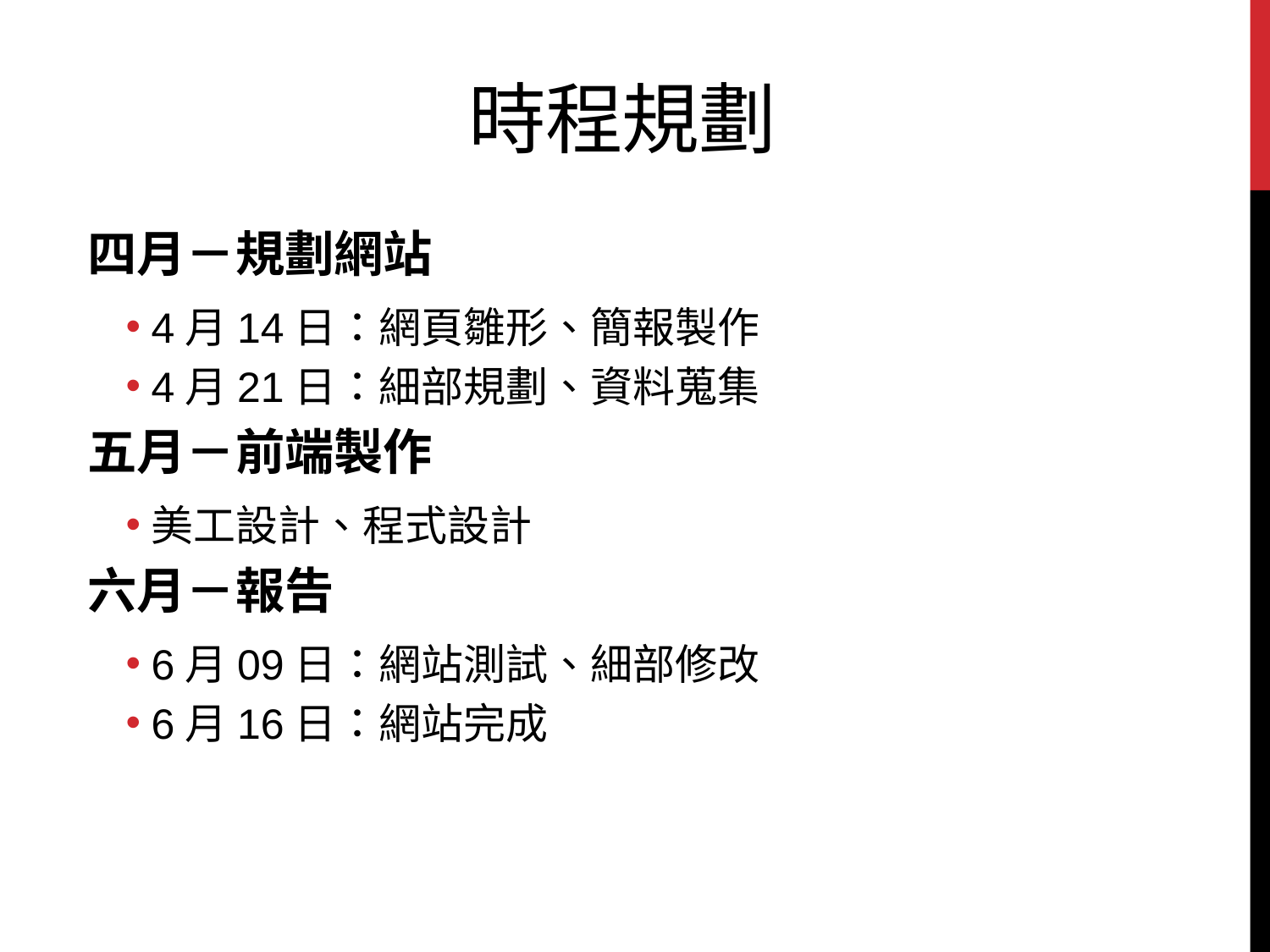

# 時程規劃
四月－規劃網站
4月14日：網頁雛形、簡報製作
4月21日：細部規劃、資料蒐集
五月－前端製作
美工設計、程式設計
六月－報告
6月09日：網站測試、細部修改
6月16日：網站完成